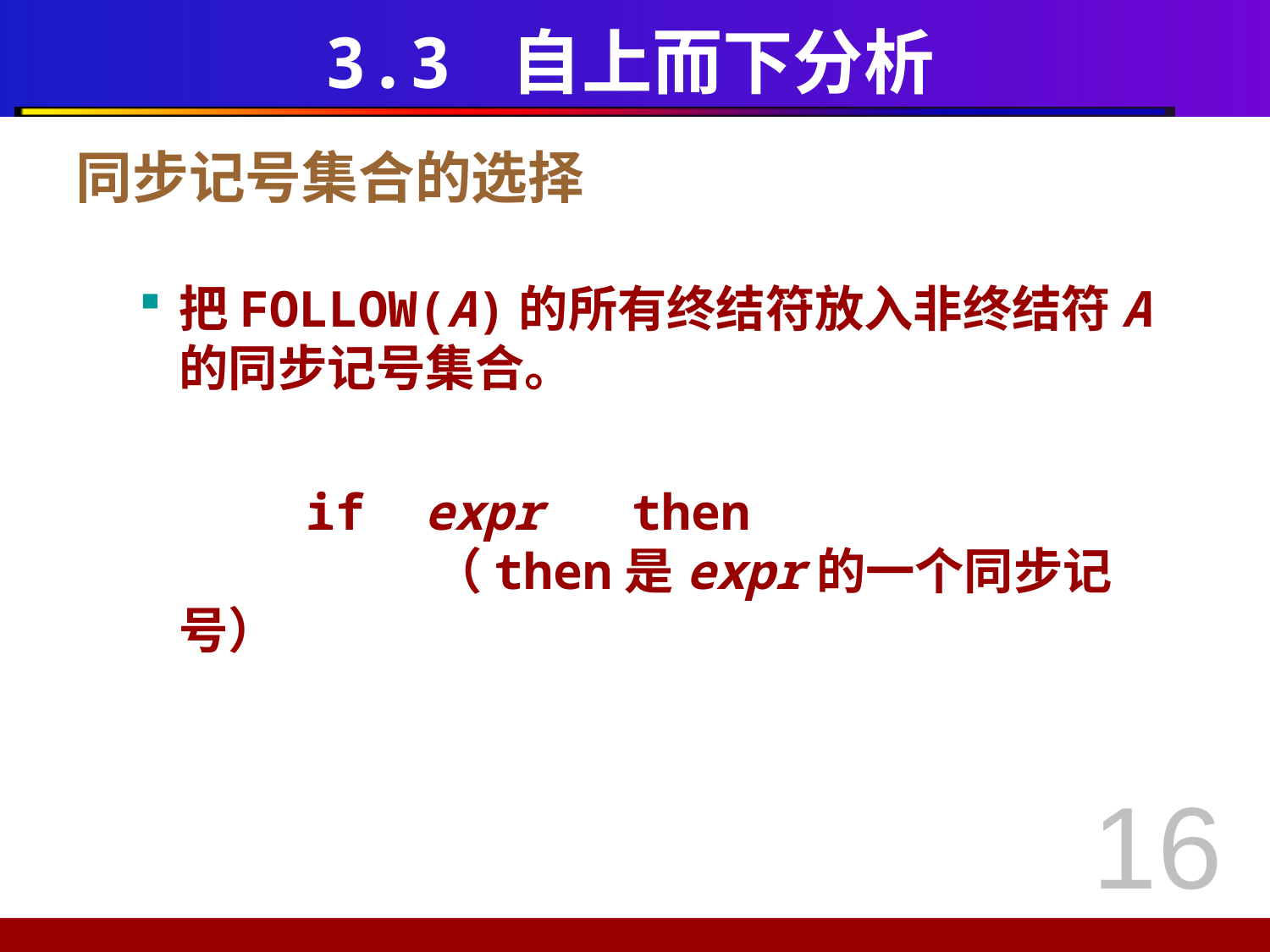

# 3.3 自上而下分析
同步记号集合的选择

把FOLLOW(A)的所有终结符放入非终结符A的同步记号集合。

		if  expr   then
			（then是expr的一个同步记号）

16